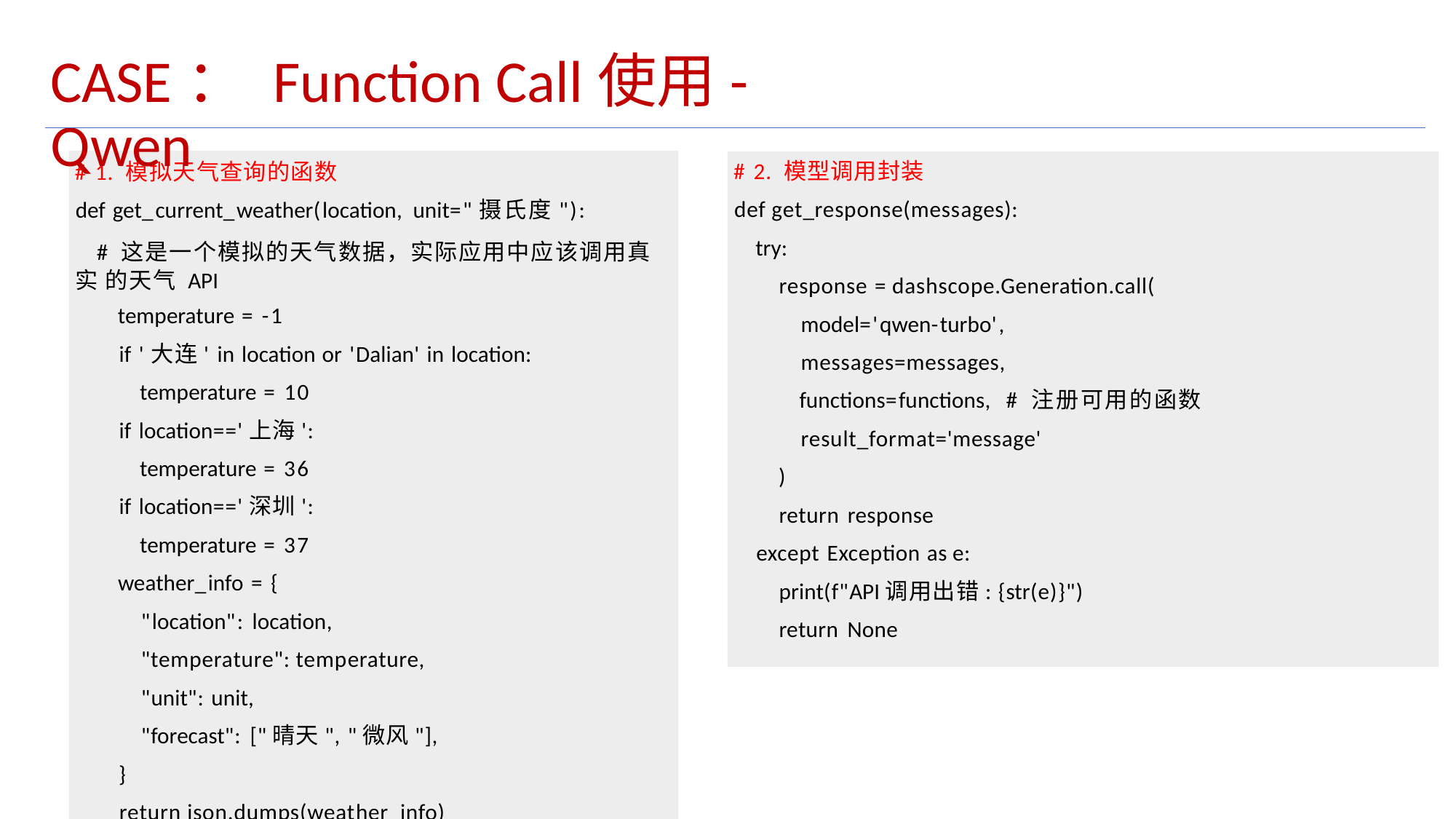

CASE： Function Call使用-Qwen

# 2. 模型调用封装
def get_response(messages):
try:
response = dashscope.Generation.call(
model='qwen-turbo',
messages=messages,
functions=functions,  # 注册可用的函数
result_format='message'
)
return response
except Exception as e:
print(f"API调用出错: {str(e)}")

return None

# 1. 模拟天气查询的函数
def get_current_weather(location, unit="摄氏度"):
# 这是一个模拟的天气数据，实际应用中应该调用真实 的天气 API
temperature = -1
if '大连' in location or 'Dalian' in location:
temperature = 10
if location=='上海':
temperature = 36
if location=='深圳':
temperature = 37
weather_info = {
"location": location,
"temperature": temperature,
"unit": unit,
"forecast": ["晴天", "微风"],
}

return json.dumps(weather_info)